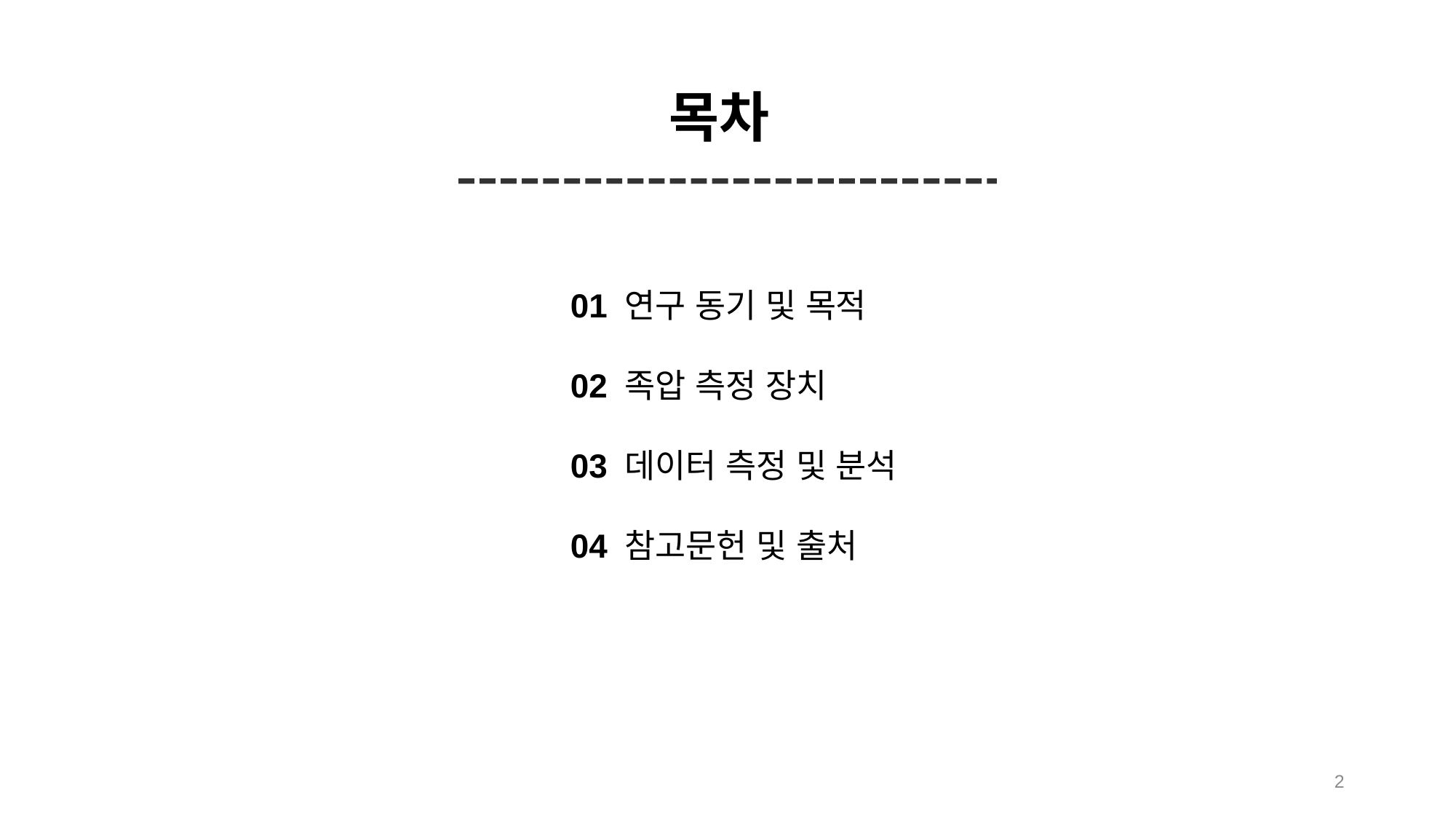

목차

01 연구 동기 및 목적

02 족압 측정 장치

03 데이터 측정 및 분석

04 참고문헌 및 출처
2